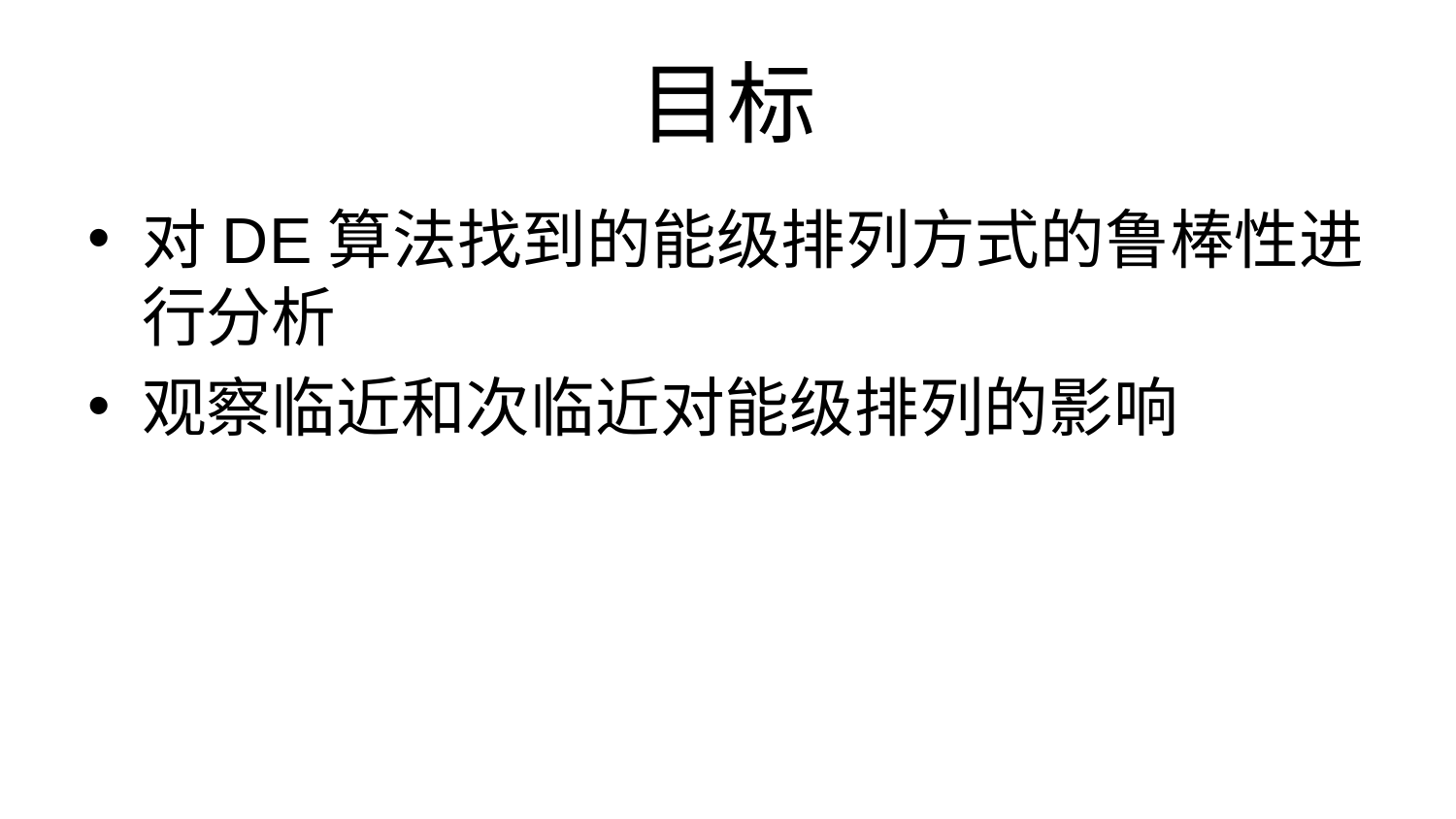

# 目标
对DE算法找到的能级排列方式的鲁棒性进行分析
观察临近和次临近对能级排列的影响